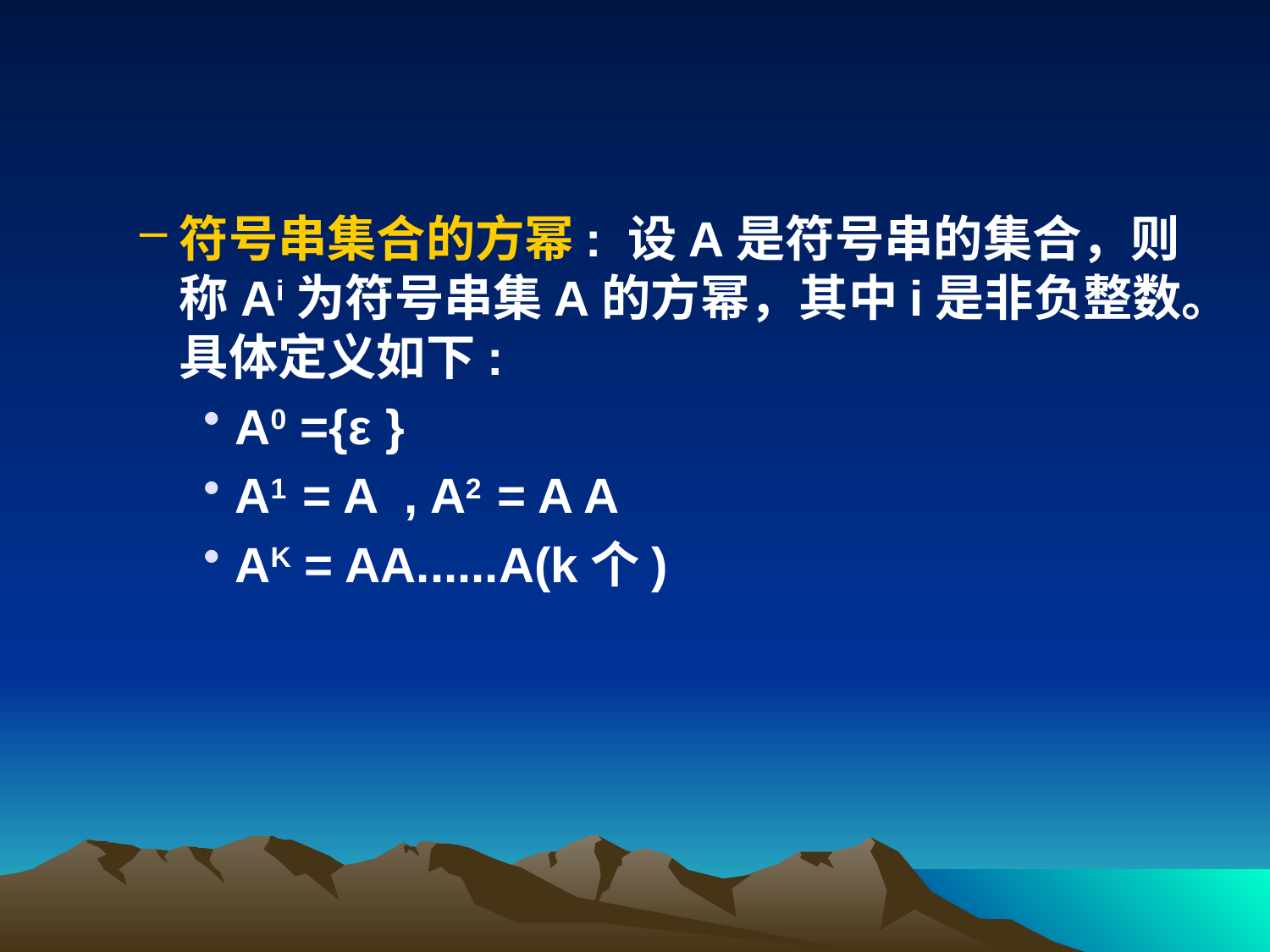

#
符号串集合的方幂: 设A是符号串的集合，则称Ai为符号串集A的方幂，其中i是非负整数。具体定义如下:
A0 ={ε }
A1  = A  , A2  = A A
AK = AA......A(k个)